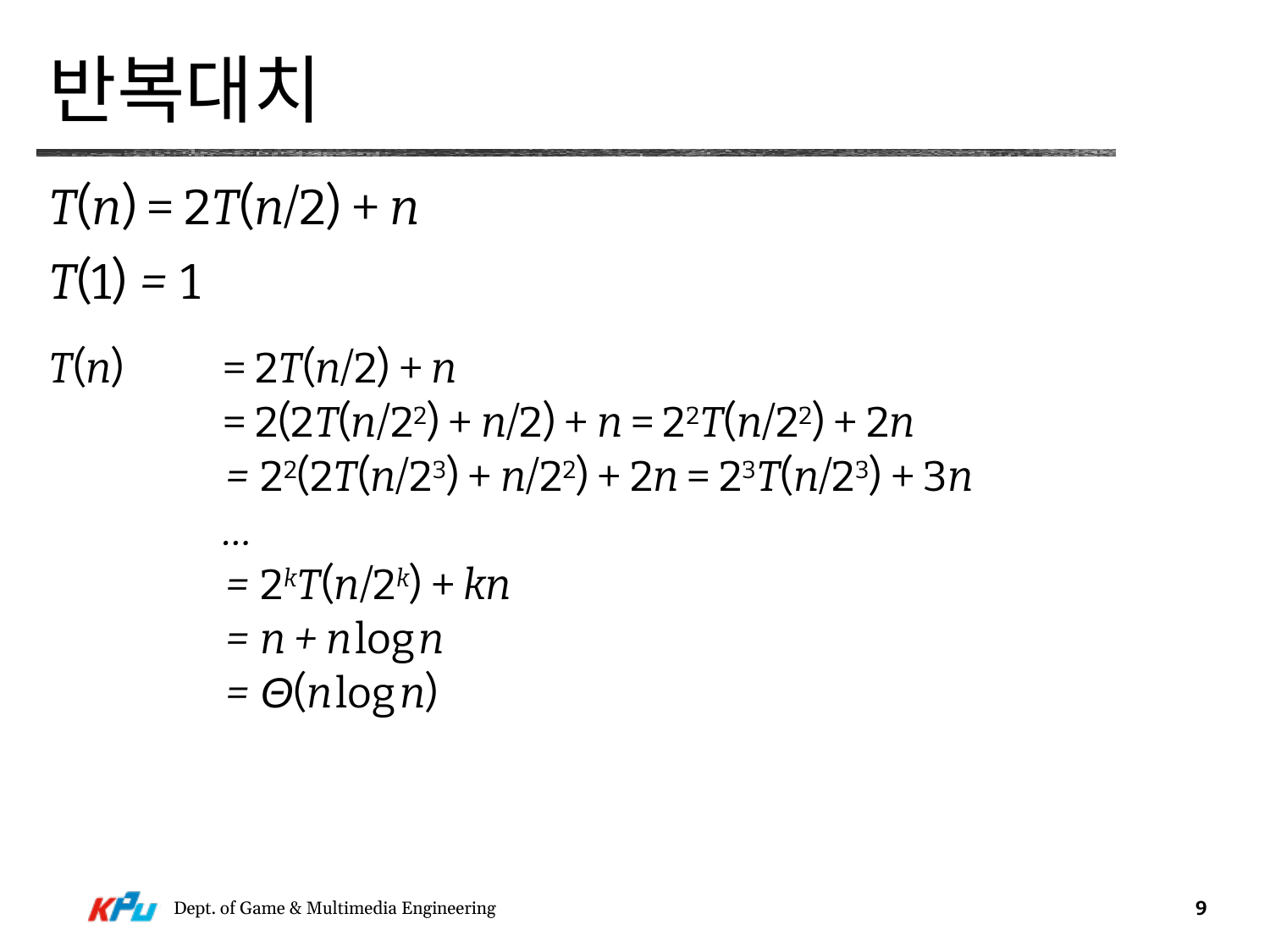

# 반복대치
T(n) = 2T(n/2) + n
T(1) = 1
T(n) 	= 2T(n/2) + n
		= 2(2T(n/22) + n/2) + n = 22T(n/22) + 2n
		= 22(2T(n/23) + n/22) + 2n = 23T(n/23) + 3n
		…
		= 2kT(n/2k) + kn
		= n + n log n
		= Θ(n log n)

Dept. of Game & Multimedia Engineering
9